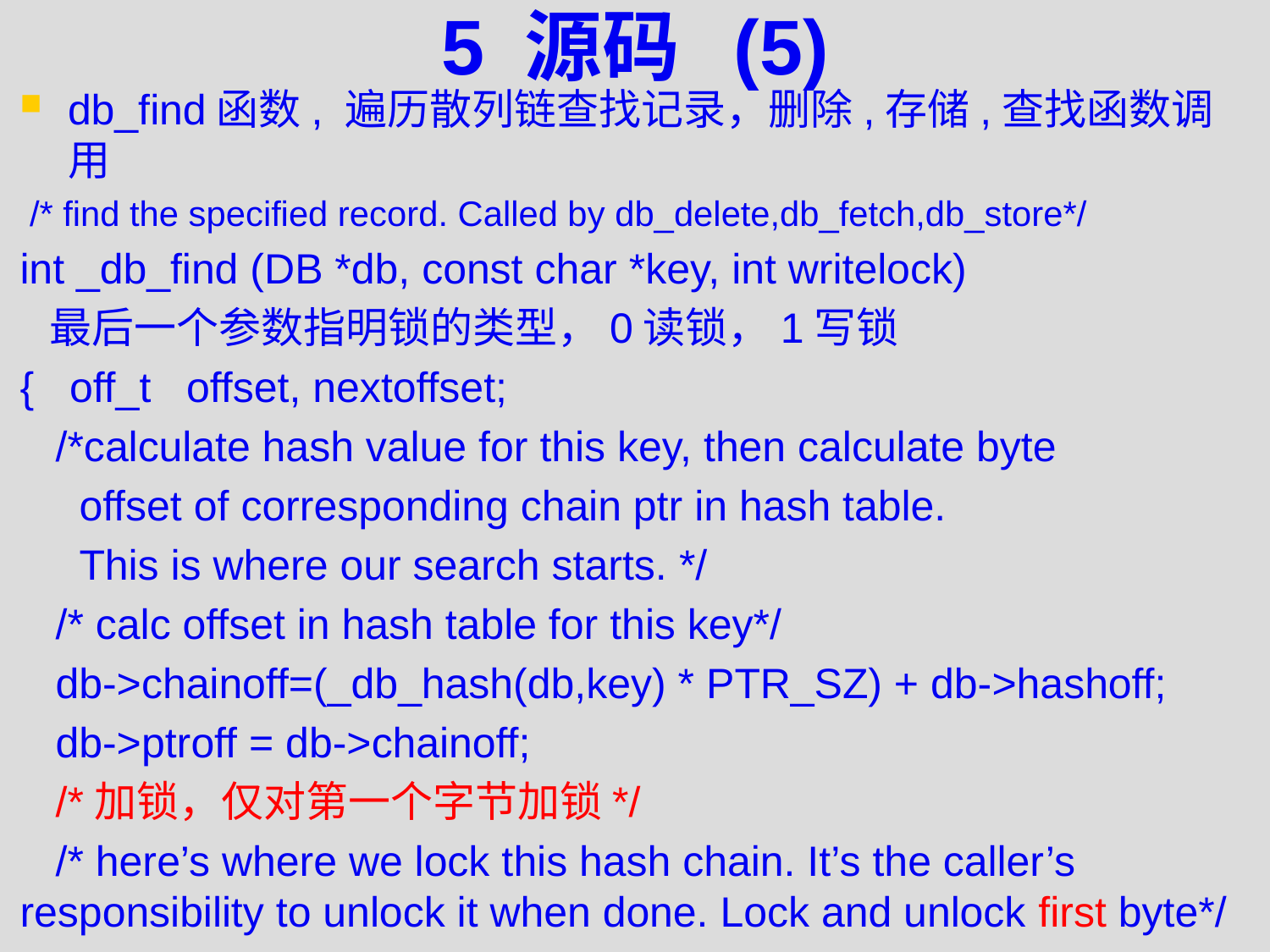

# 5 源码  (5)
db_find函数, 遍历散列链查找记录，删除,存储,查找函数调用
 /* find the specified record. Called by db_delete,db_fetch,db_store*/
int _db_find (DB *db, const char *key, int writelock)
  最后一个参数指明锁的类型，0读锁，1写锁
{   off_t   offset, nextoffset;
   /*calculate hash value for this key, then calculate byte
     offset of corresponding chain ptr in hash table.
     This is where our search starts. */
   /* calc offset in hash table for this key*/
   db->chainoff=(_db_hash(db,key) * PTR_SZ) + db->hashoff;
   db->ptroff = db->chainoff;
   /*加锁，仅对第一个字节加锁*/
   /* here’s where we lock this hash chain. It’s the caller’s responsibility to unlock it when done. Lock and unlock first byte*/
  }